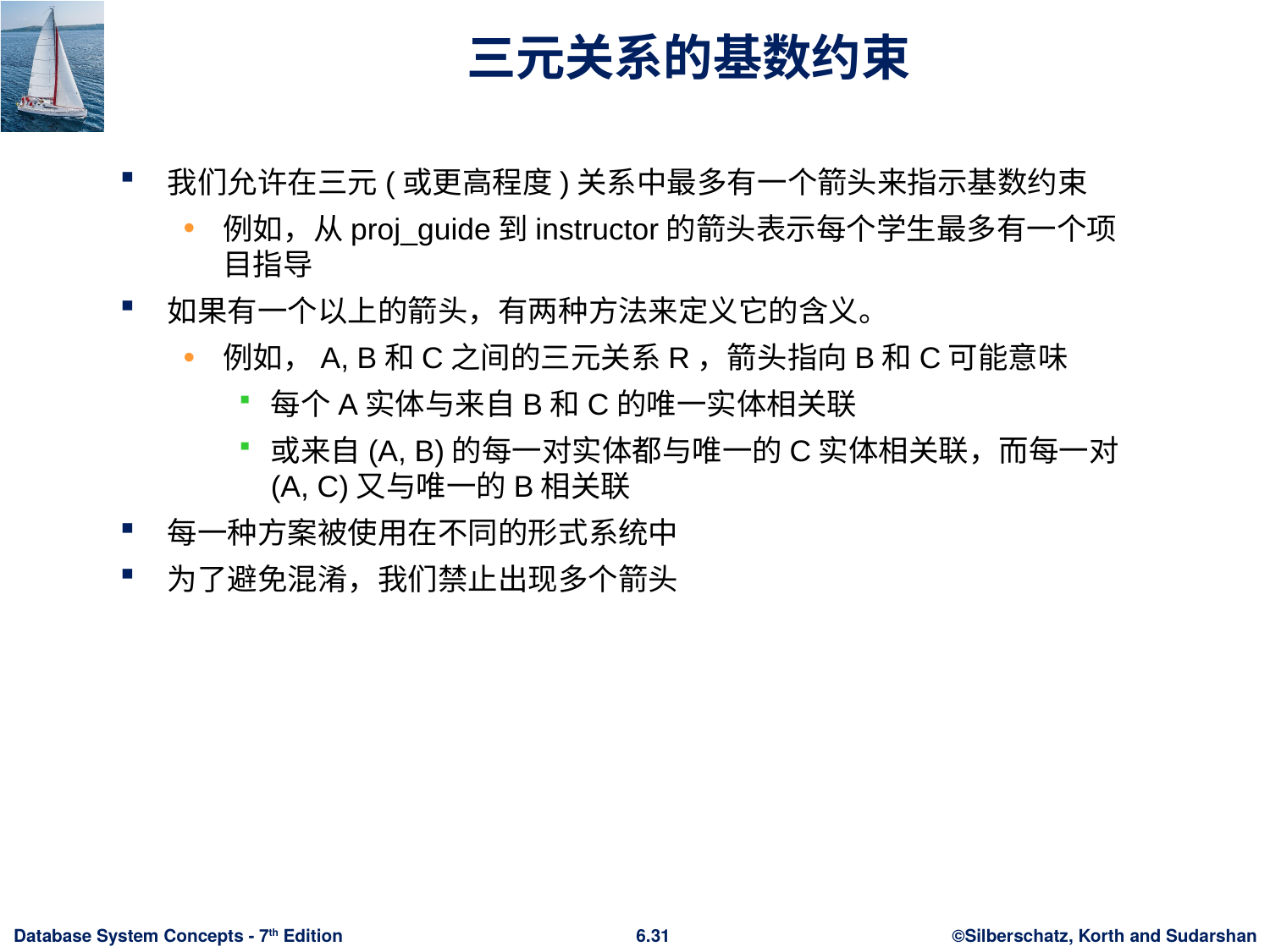

# 三元关系的基数约束
我们允许在三元(或更高程度)关系中最多有一个箭头来指示基数约束
例如，从proj_guide到instructor的箭头表示每个学生最多有一个项目指导
如果有一个以上的箭头，有两种方法来定义它的含义。
例如，A, B和C之间的三元关系R，箭头指向B和C可能意味
每个A实体与来自B和C的唯一实体相关联
或来自(A, B)的每一对实体都与唯一的C实体相关联，而每一对(A, C)又与唯一的B相关联
每一种方案被使用在不同的形式系统中
为了避免混淆，我们禁止出现多个箭头